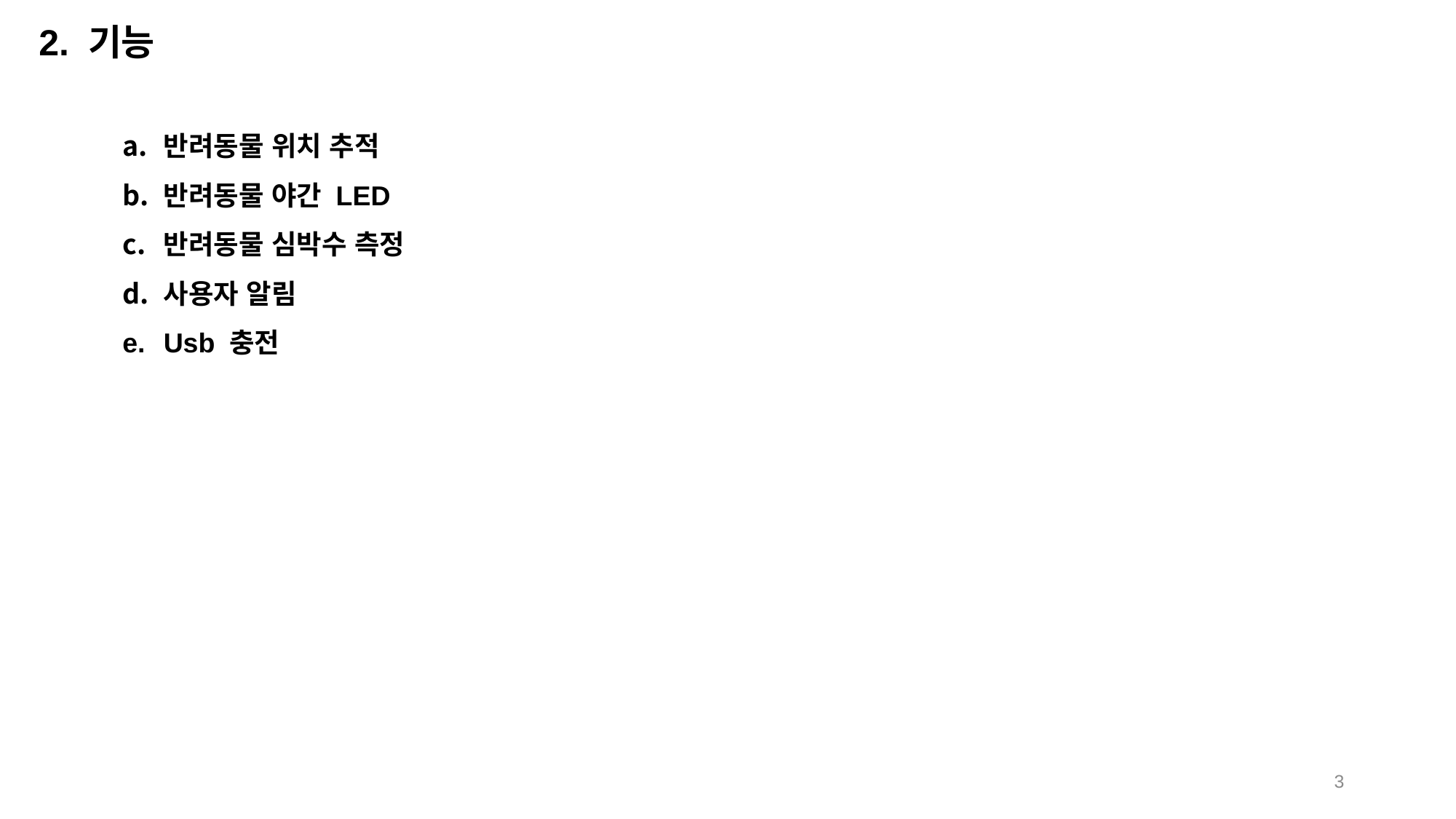

2. 기능
반려동물 위치 추적
반려동물 야간 LED
반려동물 심박수 측정
사용자 알림
Usb 충전

3